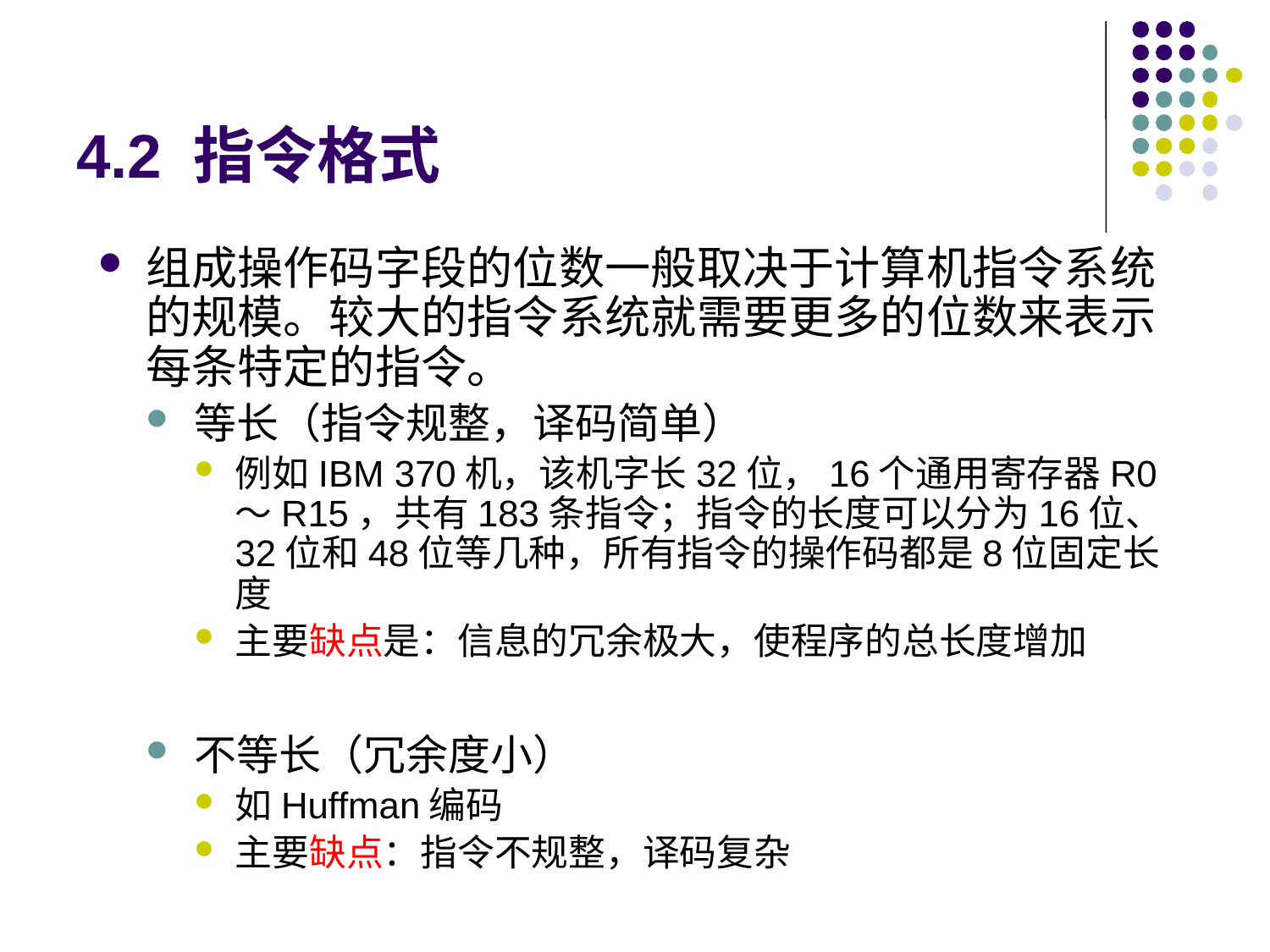

# 4.2 指令格式
组成操作码字段的位数一般取决于计算机指令系统的规模。较大的指令系统就需要更多的位数来表示每条特定的指令。
等长（指令规整，译码简单）
例如IBM 370机，该机字长32位，16个通用寄存器R0～R15，共有183条指令；指令的长度可以分为16位、32位和48位等几种，所有指令的操作码都是8位固定长度
主要缺点是：信息的冗余极大，使程序的总长度增加

不等长（冗余度小）
如Huffman编码
主要缺点：指令不规整，译码复杂
15